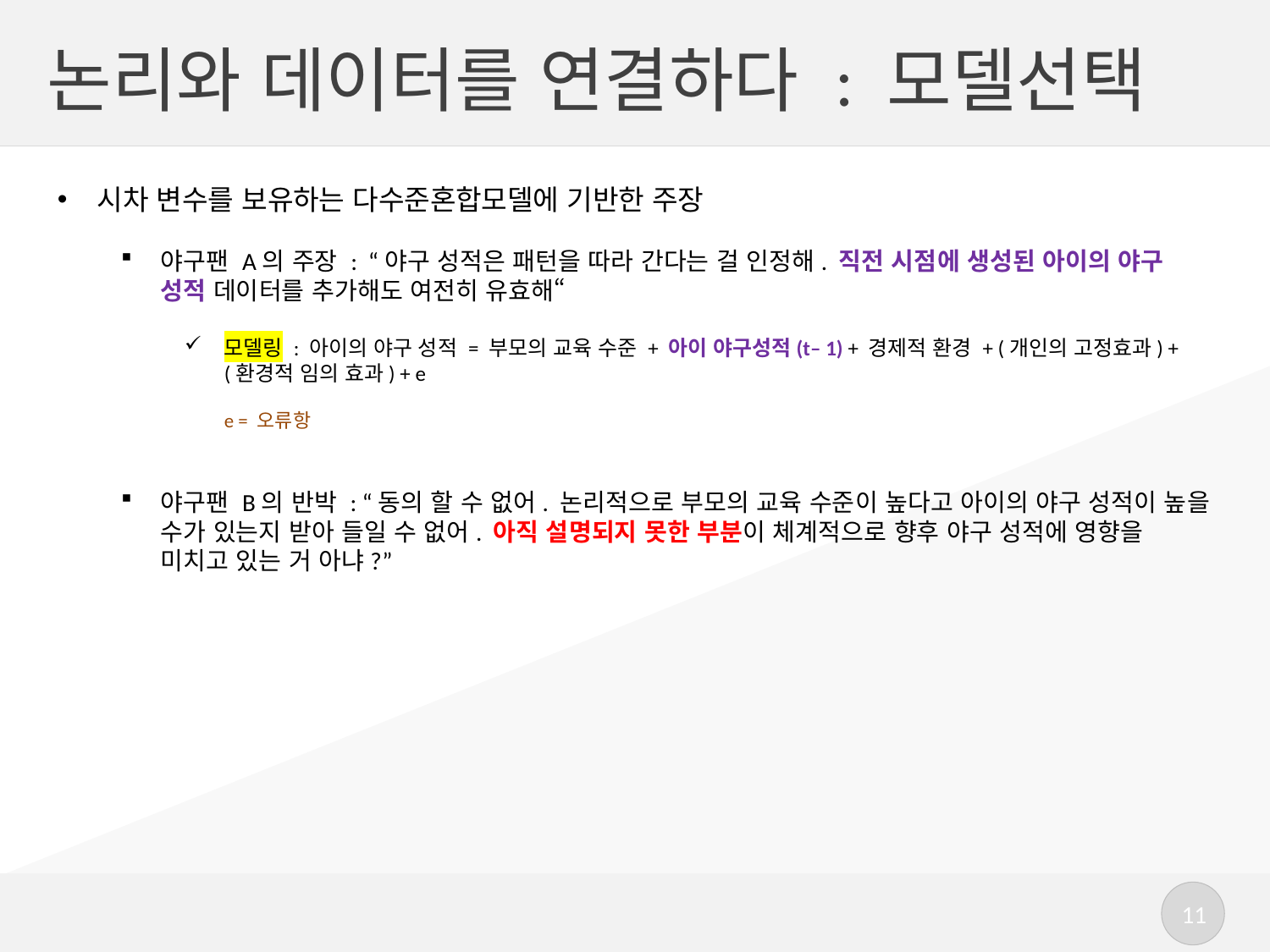

# 논리와 데이터를 연결하다 : 모델선택
시차 변수를 보유하는 다수준혼합모델에 기반한 주장

야구팬 A의 주장 :  “야구 성적은 패턴을 따라 간다는 걸 인정해. 직전 시점에 생성된 아이의 야구 성적 데이터를 추가해도 여전히 유효해“

모델링 : 아이의 야구 성적 = 부모의 교육 수준 + 아이 야구성적(t– 1) + 경제적 환경 + (개인의 고정효과) + (환경적 임의 효과) + e
e = 오류항

야구팬 B의 반박 : “동의 할 수 없어. 논리적으로 부모의 교육 수준이 높다고 아이의 야구 성적이 높을 수가 있는지 받아 들일 수 없어. 아직 설명되지 못한 부분이 체계적으로 향후 야구 성적에 영향을 미치고 있는 거 아냐?”